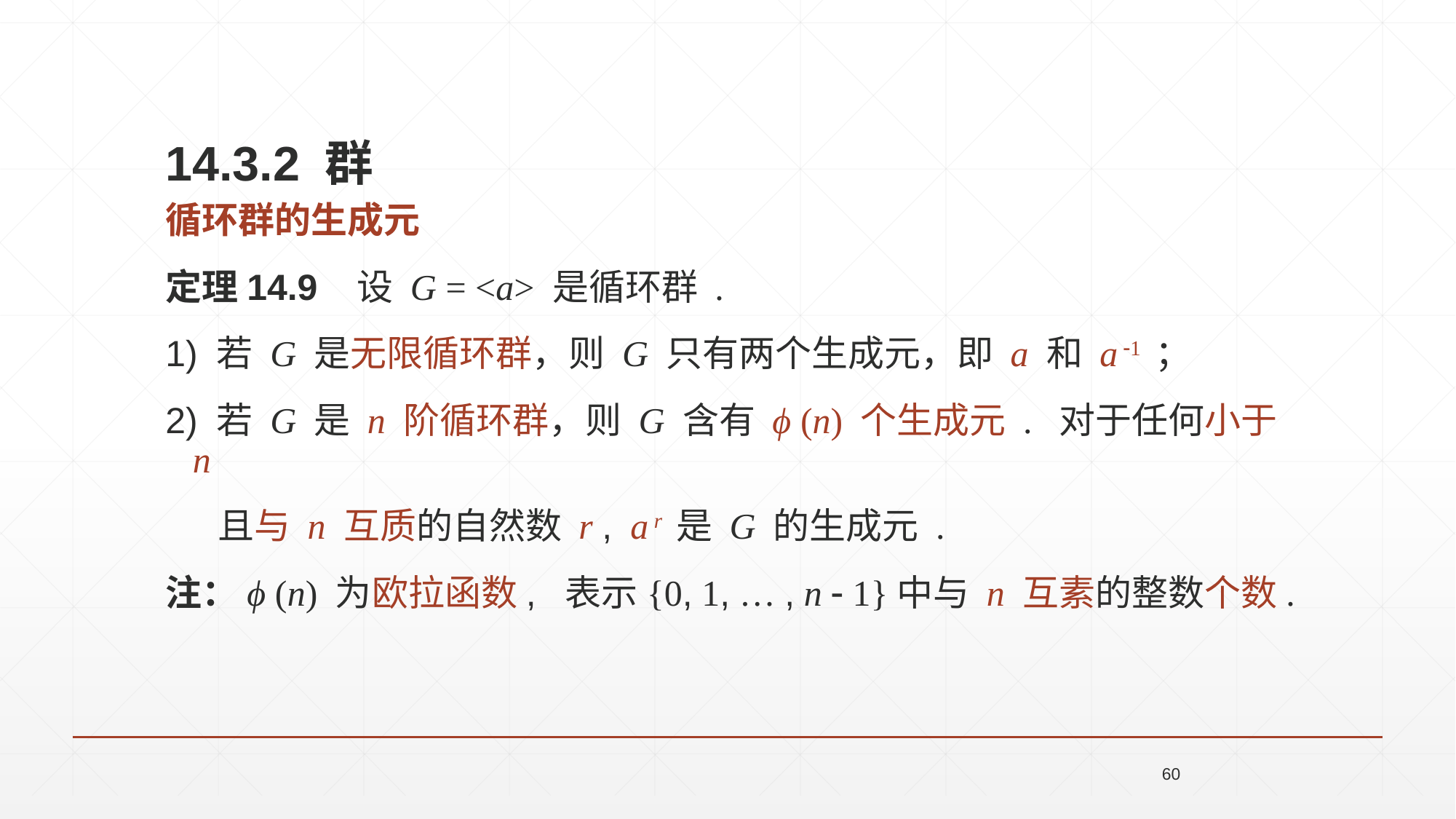

14.3.2 群
循环群的生成元
定理14.9   设 G = <a> 是循环群 .
1) 若 G 是无限循环群，则 G 只有两个生成元，即 a 和 a −1 ；
2) 若 G 是 n 阶循环群，则 G 含有 ϕ (n) 个生成元 .  对于任何小于 n
	  且与 n 互质的自然数 r ,  a r 是 G 的生成元 .
注：ϕ (n) 为欧拉函数,  表示{0, 1, … , n − 1}中与 n 互素的整数个数.

60